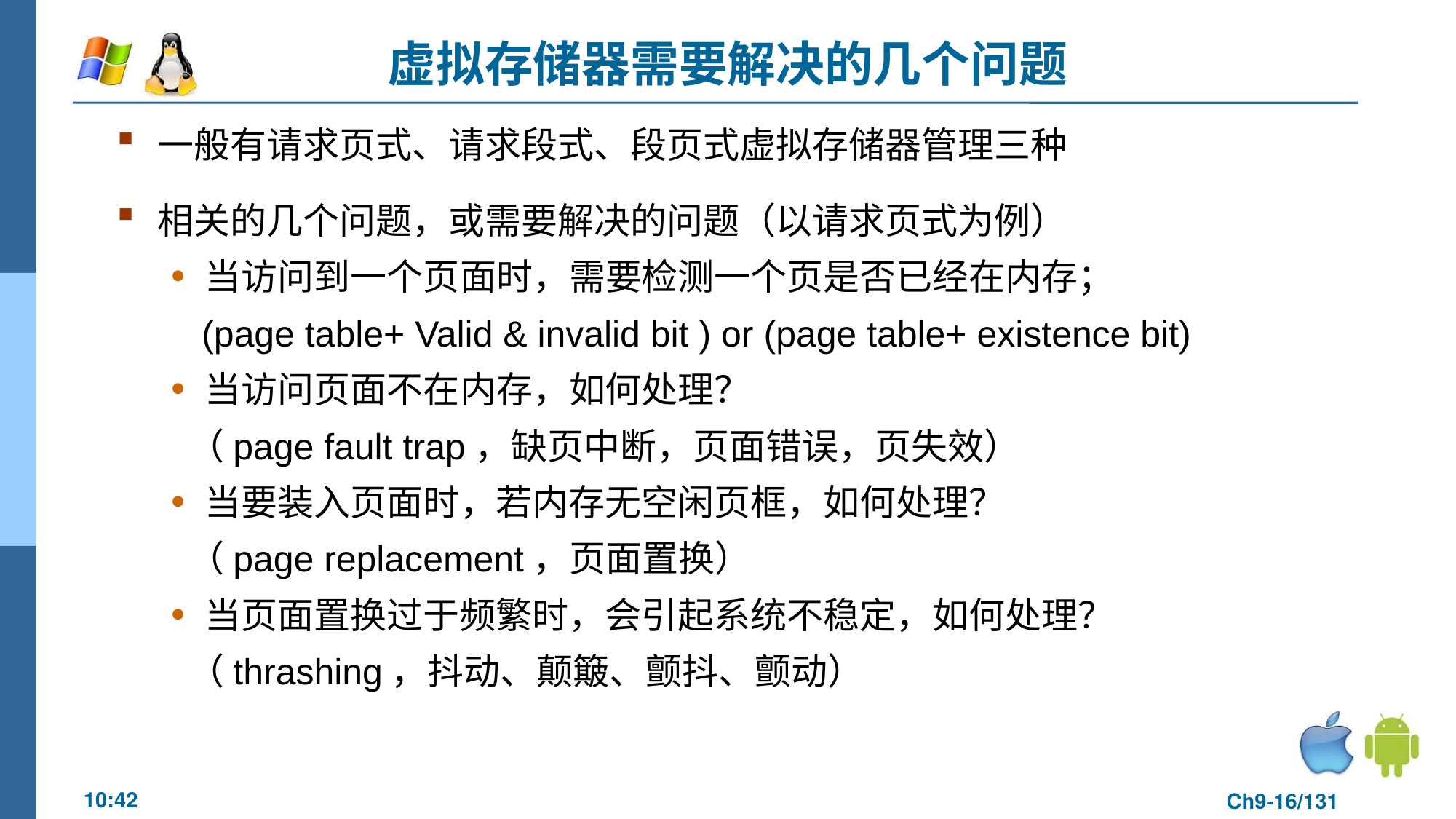

# 虚拟存储器需要解决的几个问题
一般有请求页式、请求段式、段页式虚拟存储器管理三种

相关的几个问题，或需要解决的问题（以请求页式为例）
当访问到一个页面时，需要检测一个页是否已经在内存；
   (page table+ Valid & invalid bit ) or (page table+ existence bit)
当访问页面不在内存，如何处理？
 （page fault trap，缺页中断，页面错误，页失效）
当要装入页面时，若内存无空闲页框，如何处理？
 （page replacement，页面置换）
当页面置换过于频繁时，会引起系统不稳定，如何处理？
 （thrashing，抖动、颠簸、颤抖、颤动）